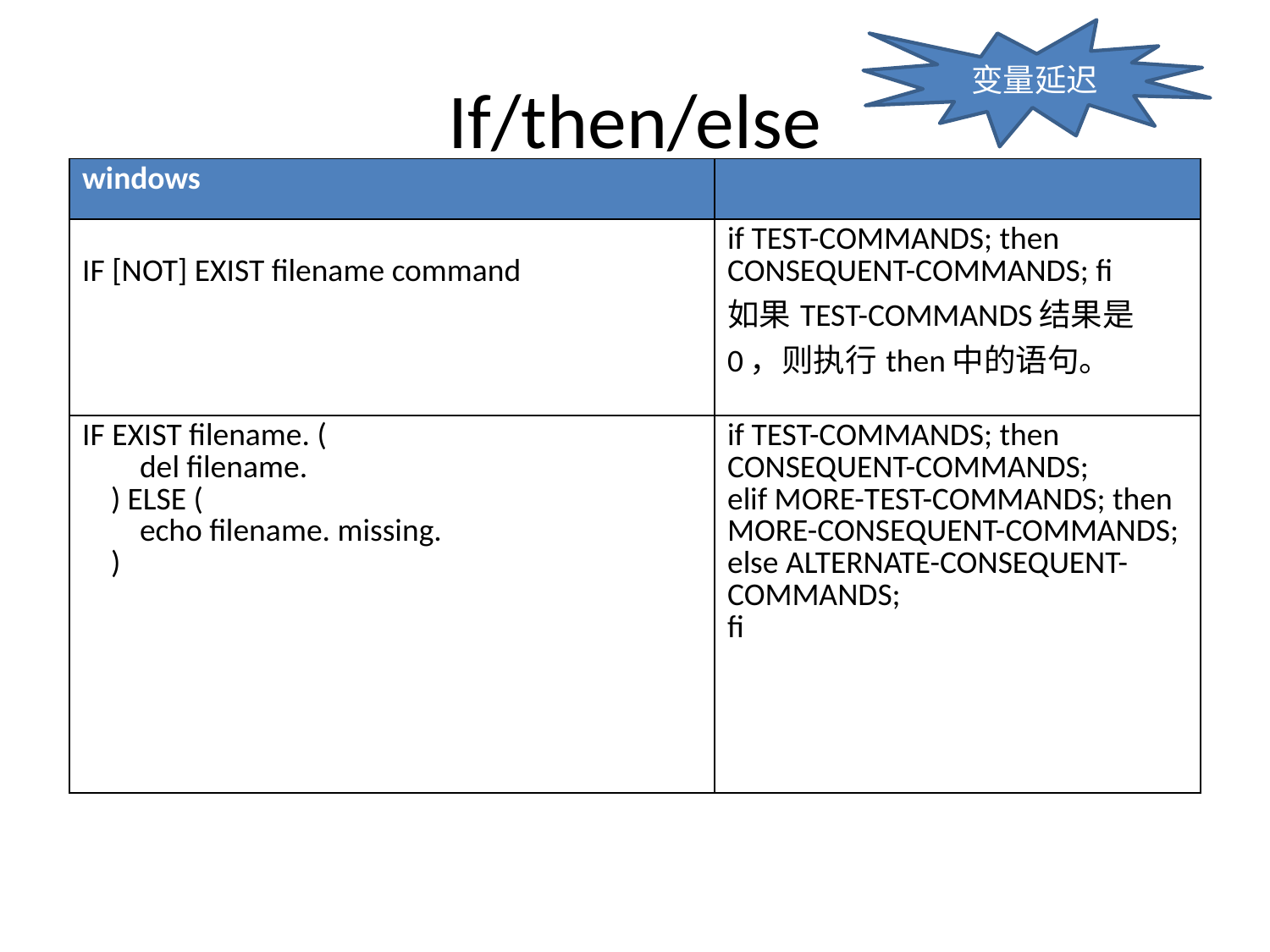

变量延迟
# If/then/else
| windows |  |
| --- | --- |
| IF [NOT] EXIST filename command | if TEST-COMMANDS; then CONSEQUENT-COMMANDS; fi 如果TEST-COMMANDS结果是0，则执行then中的语句。 |
| IF EXIST filename. ( del filename. ) ELSE ( echo filename. missing. ) | if TEST-COMMANDS; then CONSEQUENT-COMMANDS; elif MORE-TEST-COMMANDS; then MORE-CONSEQUENT-COMMANDS; else ALTERNATE-CONSEQUENT-COMMANDS; fi |